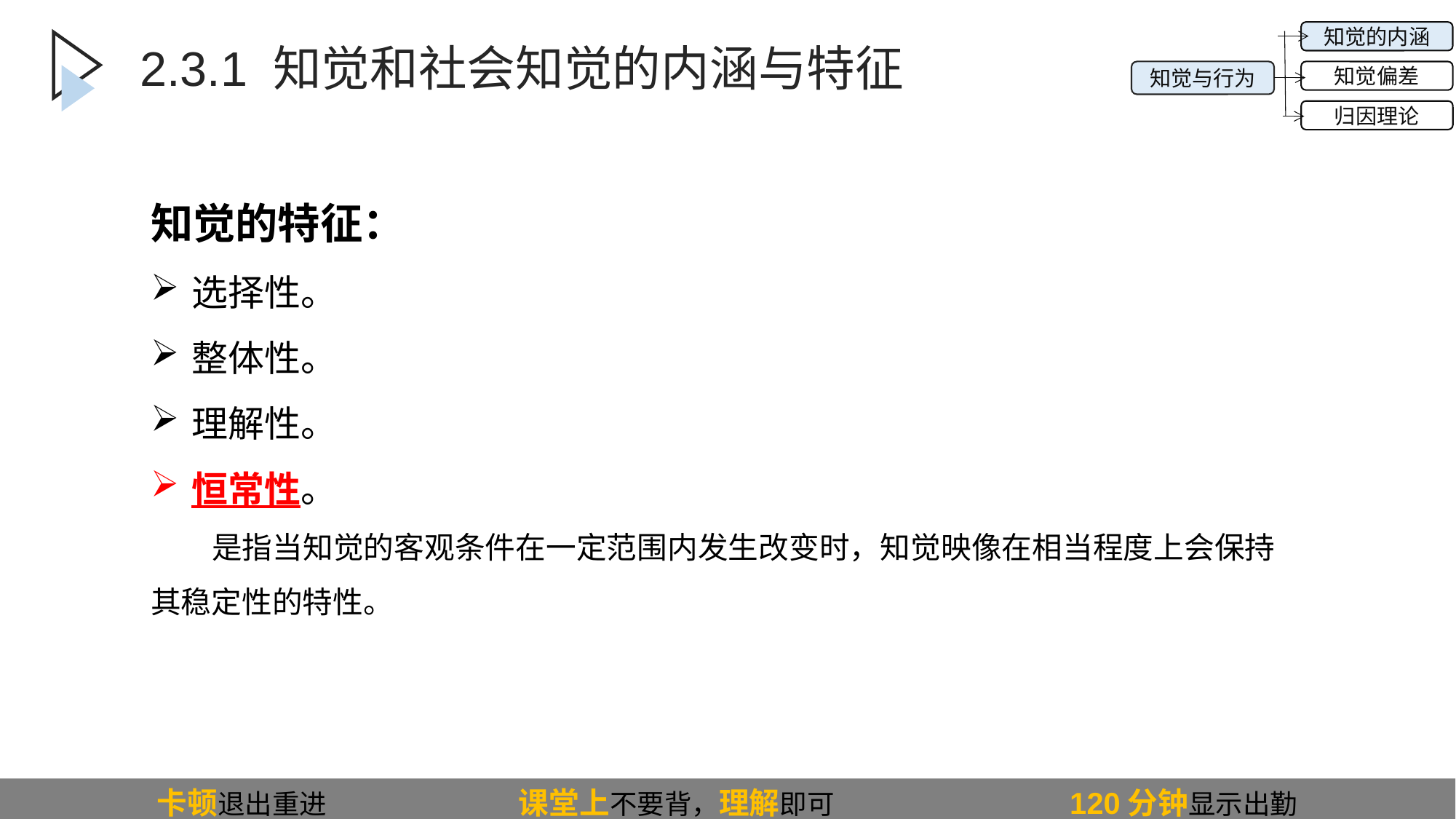

知觉的内涵
知觉偏差

归因理论
知觉与行为
2.3.1 知觉和社会知觉的内涵与特征
知觉的特征：
选择性。
整体性。
理解性。
恒常性。
        是指当知觉的客观条件在一定范围内发生改变时，知觉映像在相当程度上会保持其稳定性的特性。